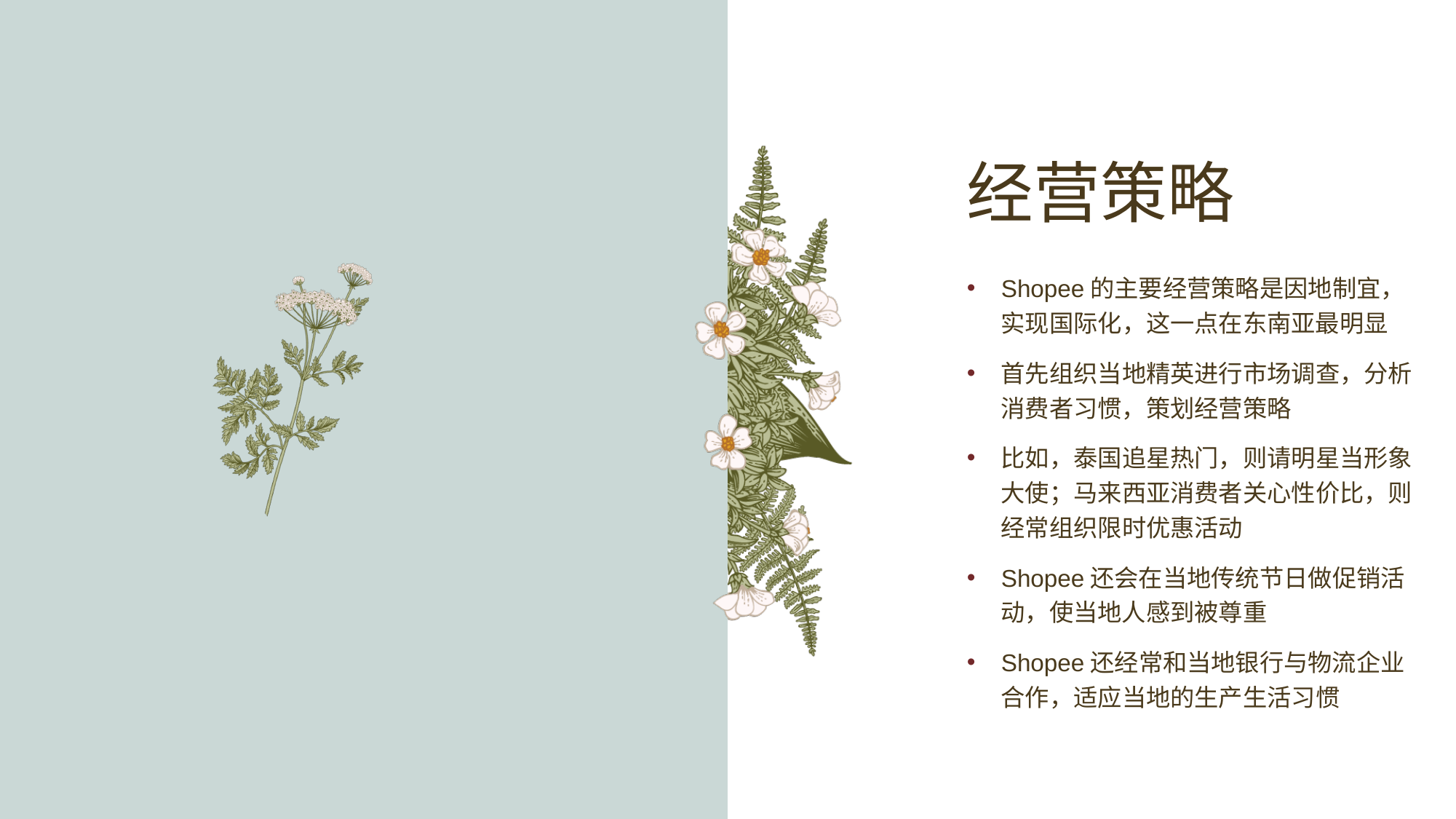

# 经营策略

Shopee的主要经营策略是因地制宜，实现国际化，这一点在东南亚最明显
首先组织当地精英进行市场调查，分析消费者习惯，策划经营策略
比如，泰国追星热门，则请明星当形象大使；马来西亚消费者关心性价比，则经常组织限时优惠活动
Shopee还会在当地传统节日做促销活动，使当地人感到被尊重
Shopee还经常和当地银行与物流企业合作，适应当地的生产生活习惯